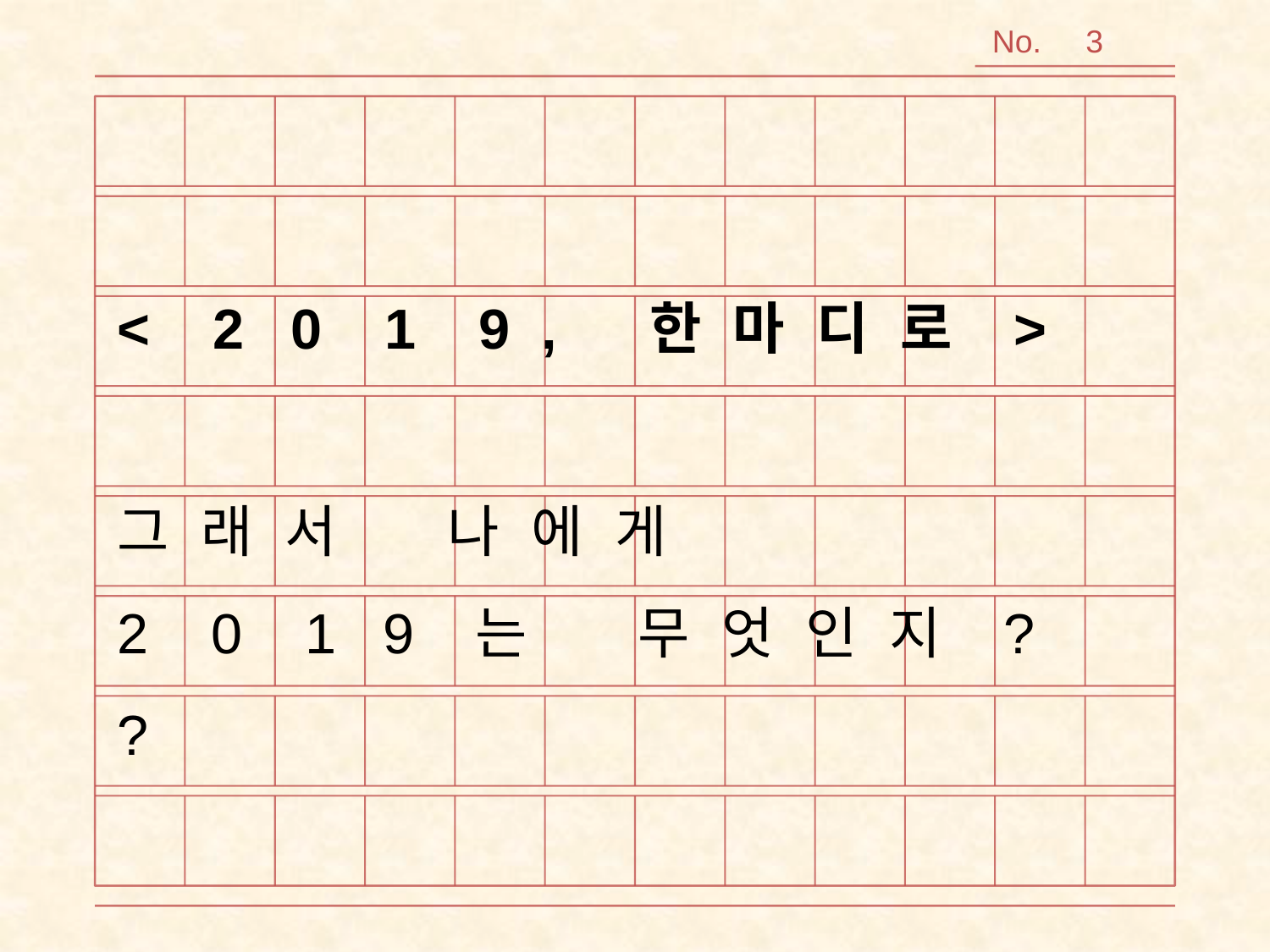

No.     3

<    2   0    1    9  ,     한  마  디  로   >

그  래  서       나  에  게
2    0    1   9   는       무  엇  인  지   ?
?